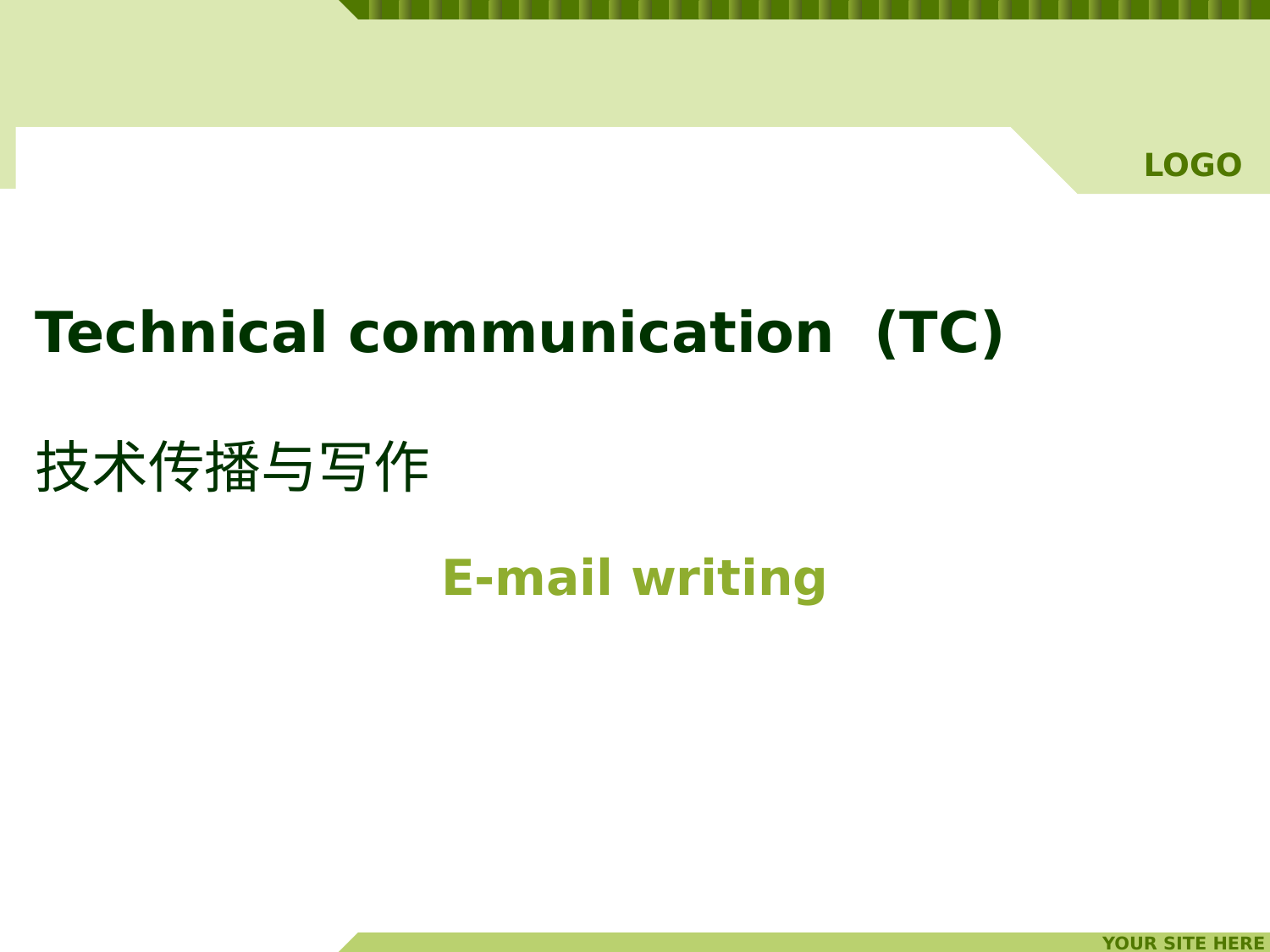

# Technical communication  (TC) 技术传播与写作
E-mail writing